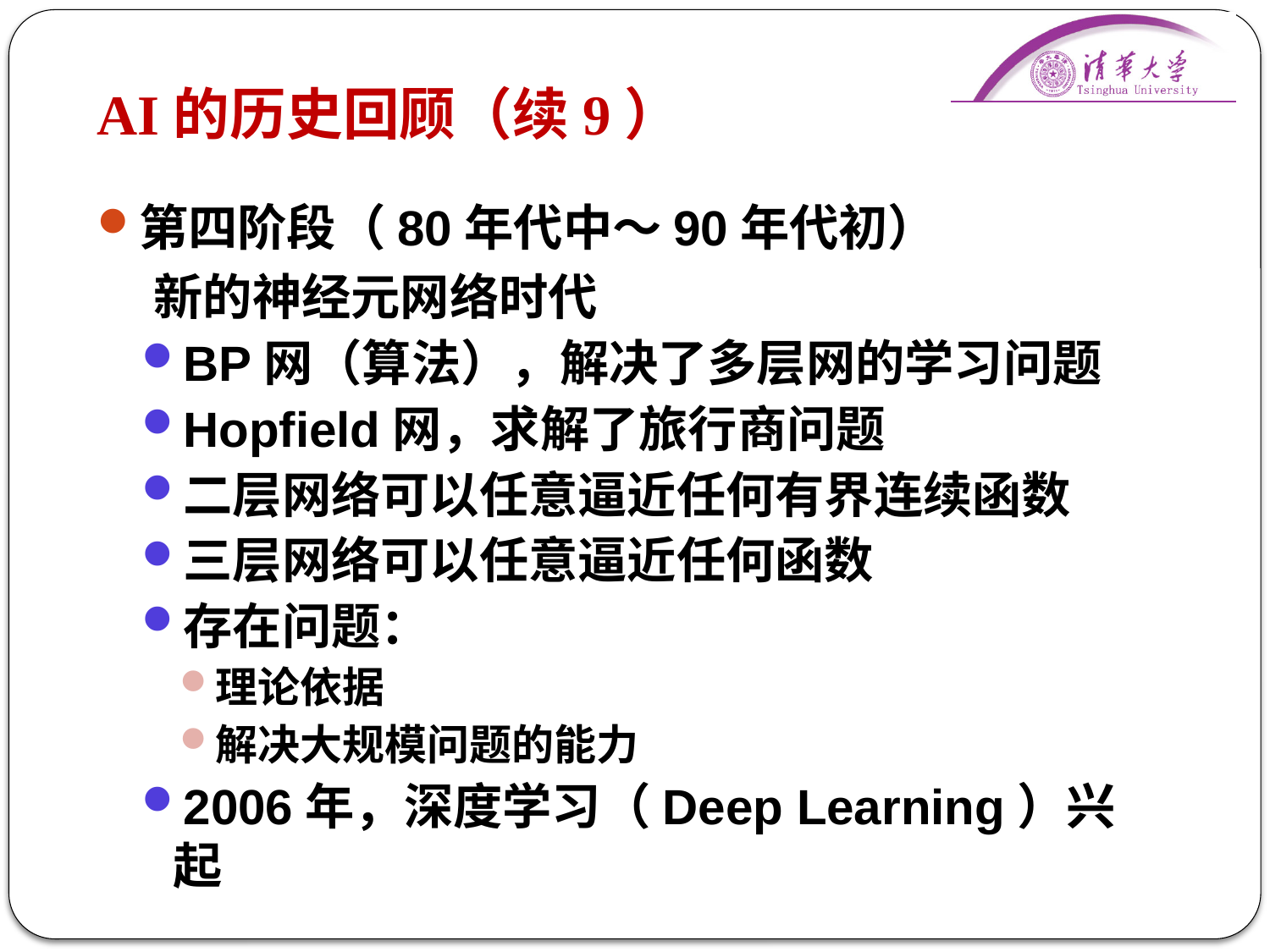

# AI的历史回顾（续9）
第四阶段（80年代中～90年代初）
    新的神经元网络时代
BP网（算法），解决了多层网的学习问题
Hopfield网，求解了旅行商问题
二层网络可以任意逼近任何有界连续函数
三层网络可以任意逼近任何函数
存在问题：
理论依据
解决大规模问题的能力
2006年，深度学习（Deep Learning）兴起
24